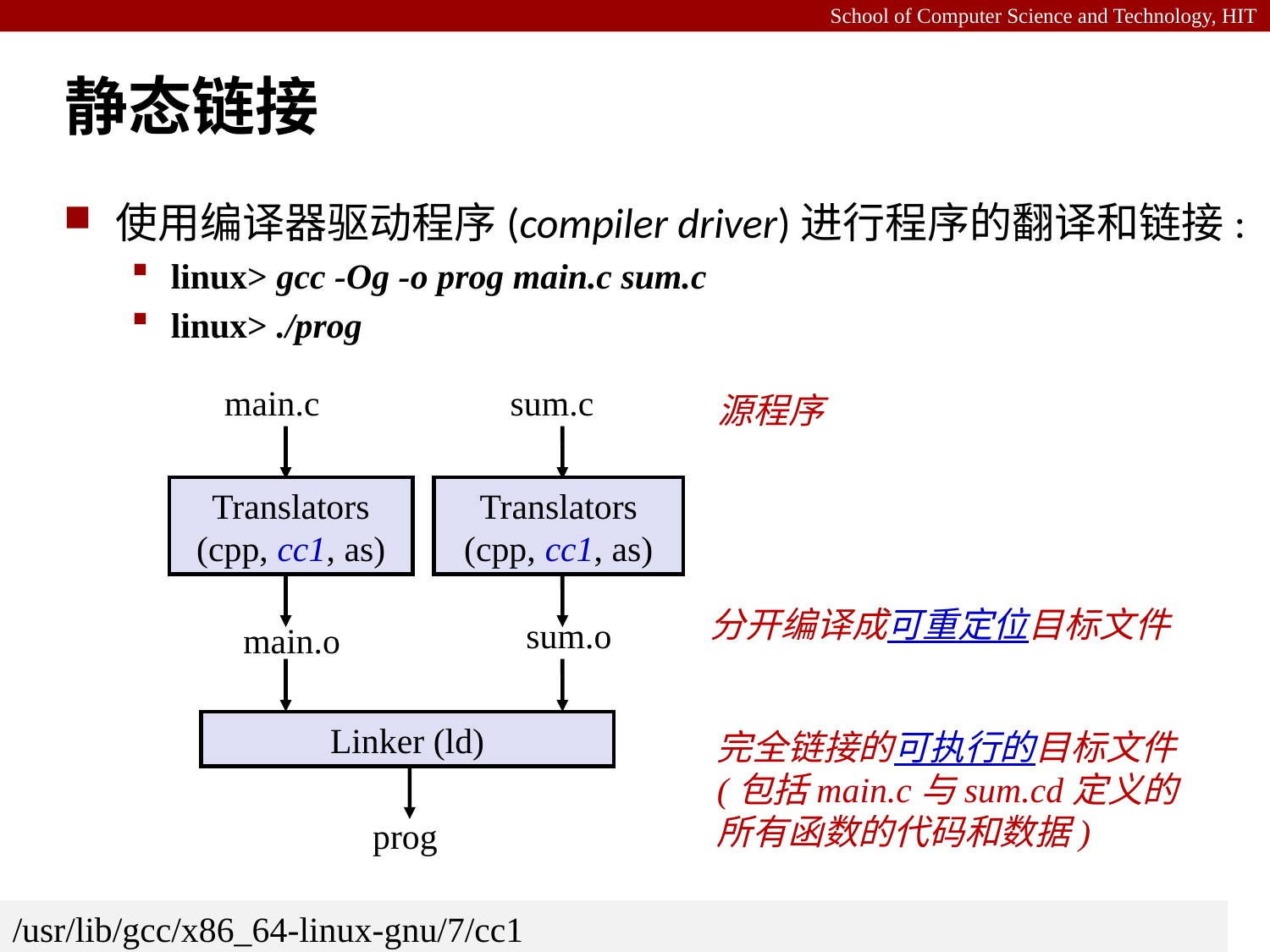

# 静态链接
使用编译器驱动程序(compiler driver)进行程序的翻译和链接:
linux> gcc -Og -o prog main.c sum.c
linux> ./prog

main.c
sum.c

Translators
(cpp, cc1, as)
Translators
(cpp, cc1, as)

sum.o
main.o
源程序
分开编译成可重定位目标文件

Linker (ld)

prog
完全链接的可执行的目标文件
(包括main.c与sum.cd定义的所有函数的代码和数据)
/usr/lib/gcc/x86_64-linux-gnu/7/cc1